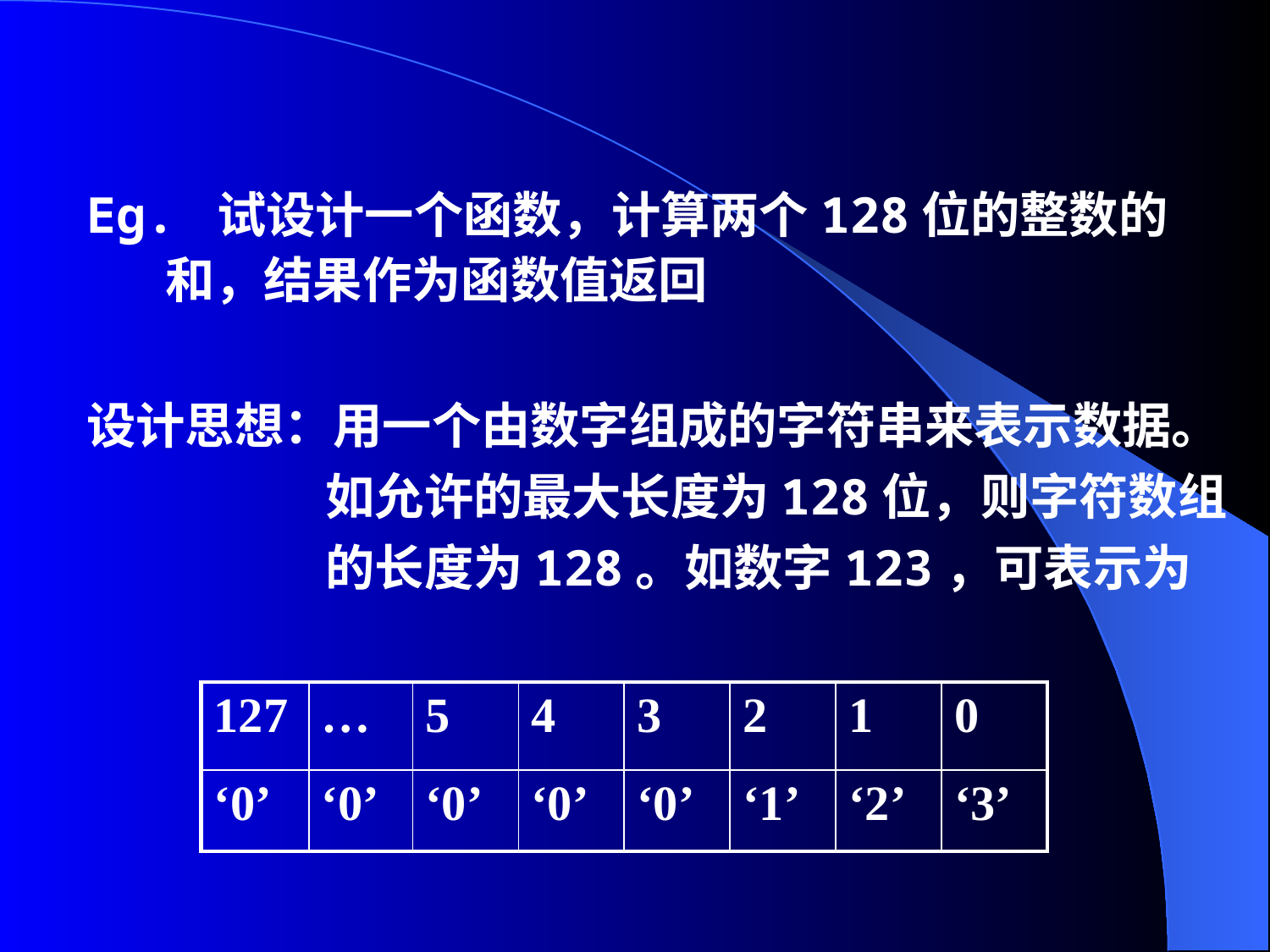

Eg. 试设计一个函数，计算两个128位的整数的和，结果作为函数值返回
设计思想：用一个由数字组成的字符串来表示数据。如允许的最大长度为128位，则字符数组的长度为128。如数字123，可表示为

| 127 | … | 5 | 4 | 3 | 2 | 1 | 0 |
| --- | --- | --- | --- | --- | --- | --- | --- |
| ‘0’ | ‘0’ | ‘0’ | ‘0’ | ‘0’ | ‘1’ | ‘2’ | ‘3’ |